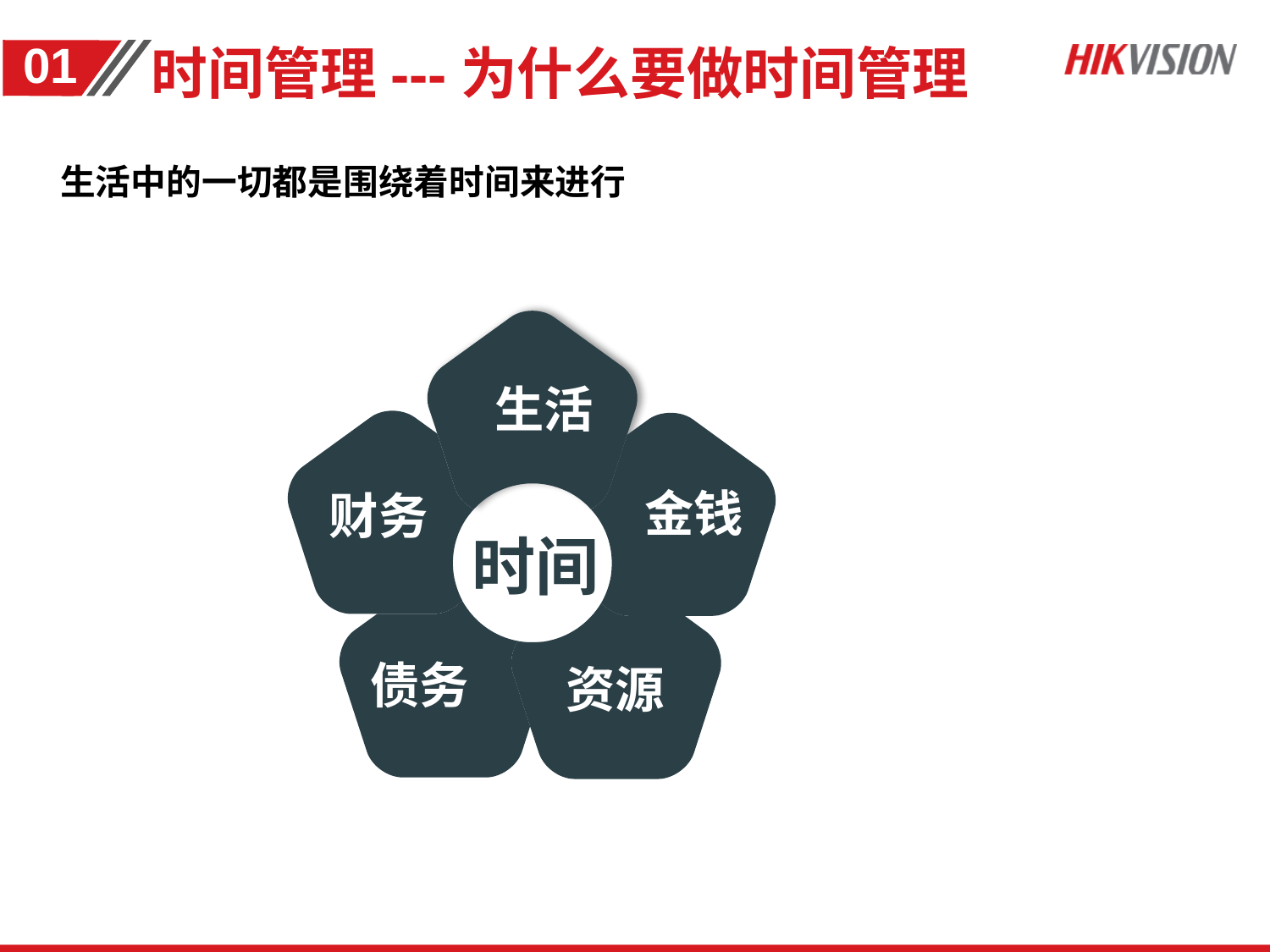

时间管理---为什么要做时间管理

01
生活中的一切都是围绕着时间来进行

生活

财务

金钱
时间

债务

资源